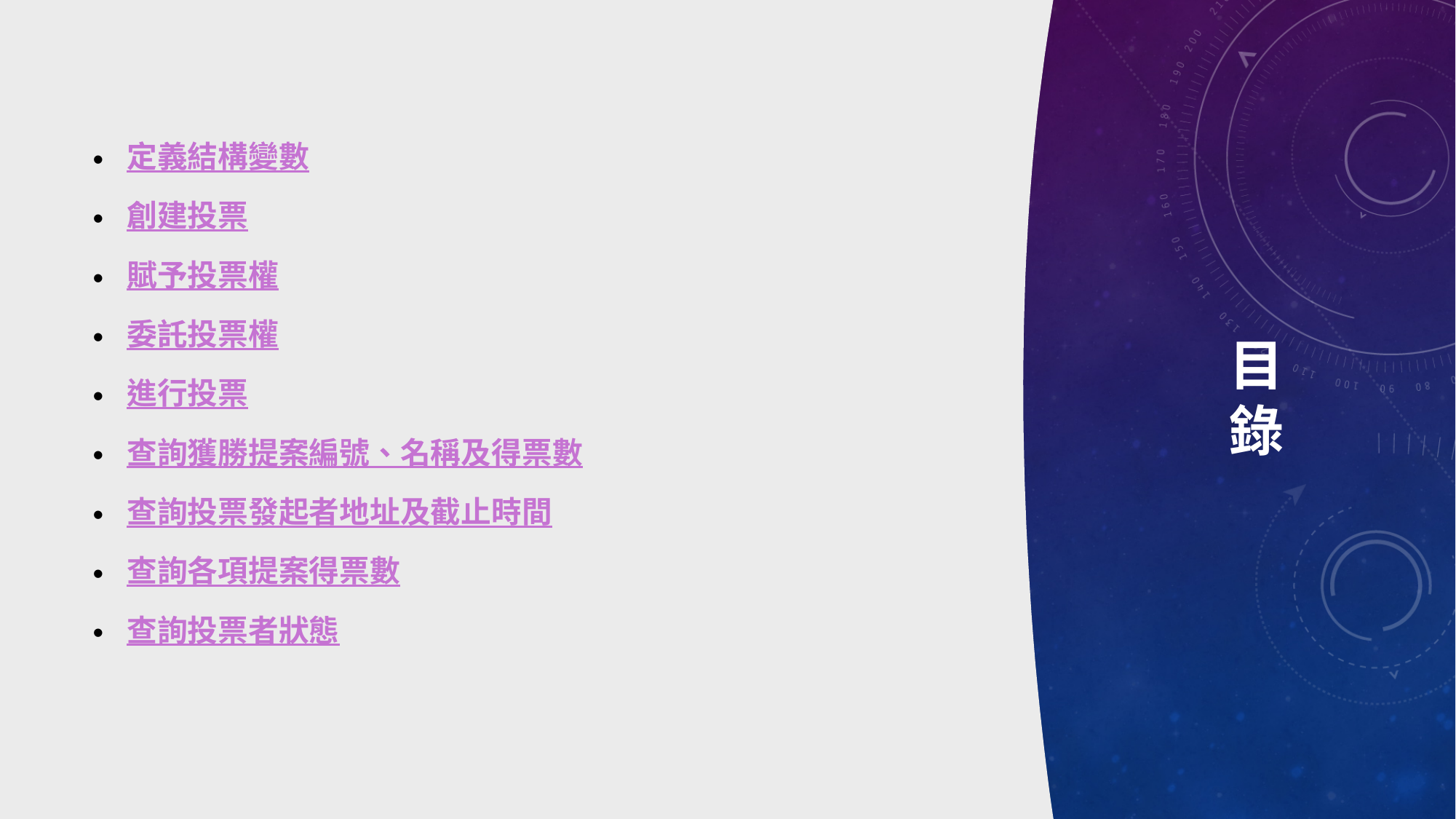

定義結構變數
創建投票
賦予投票權
委託投票權
進行投票
查詢獲勝提案編號、名稱及得票數
查詢投票發起者地址及截止時間
查詢各項提案得票數
查詢投票者狀態
# 目 錄